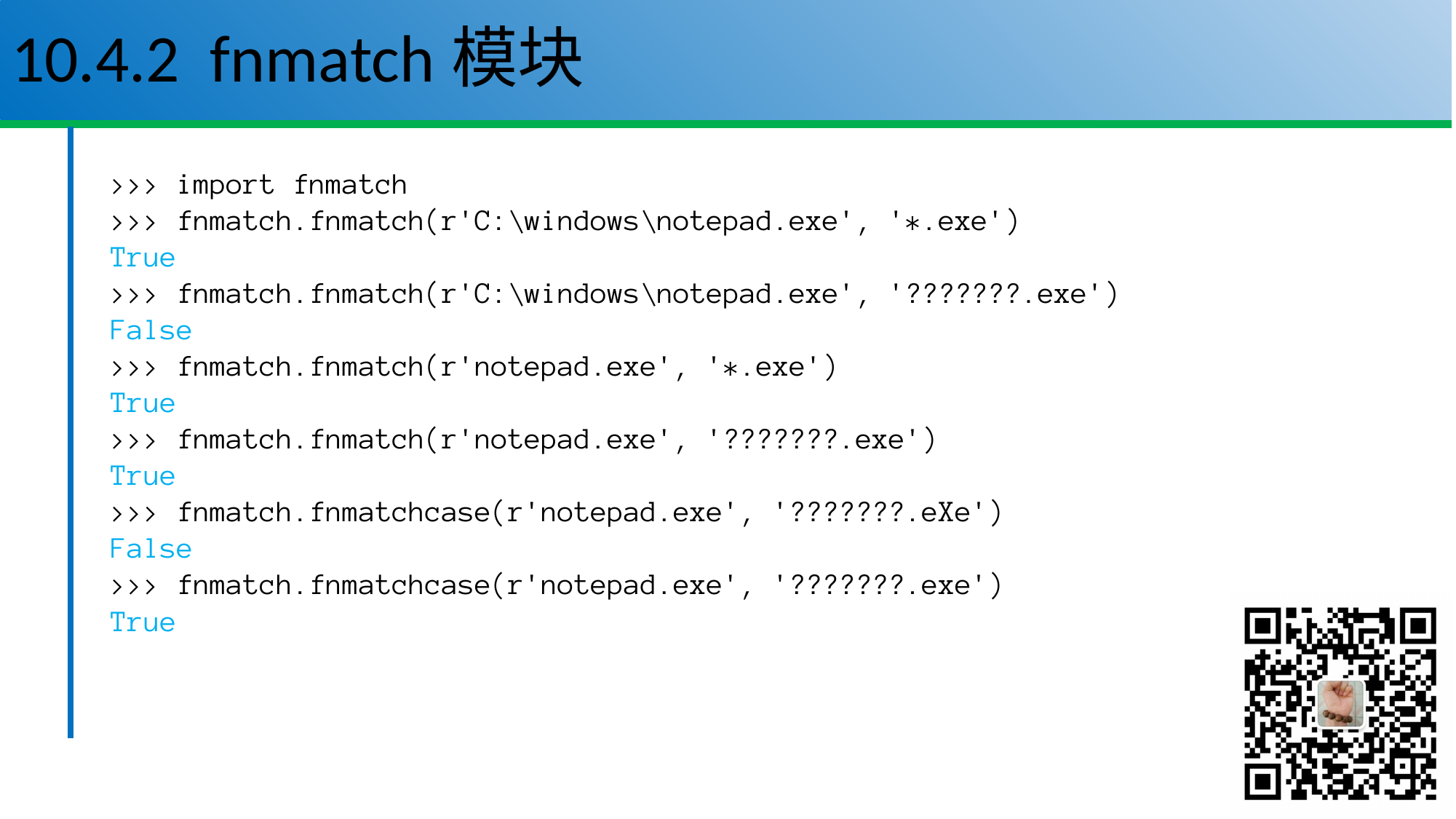

# 10.4.2  fnmatch模块
>>> import fnmatch
>>> fnmatch.fnmatch(r'C:\windows\notepad.exe', '*.exe')
True
>>> fnmatch.fnmatch(r'C:\windows\notepad.exe', '???????.exe')
False
>>> fnmatch.fnmatch(r'notepad.exe', '*.exe')
True
>>> fnmatch.fnmatch(r'notepad.exe', '???????.exe')
True
>>> fnmatch.fnmatchcase(r'notepad.exe', '???????.eXe')
False
>>> fnmatch.fnmatchcase(r'notepad.exe', '???????.exe')
True
16